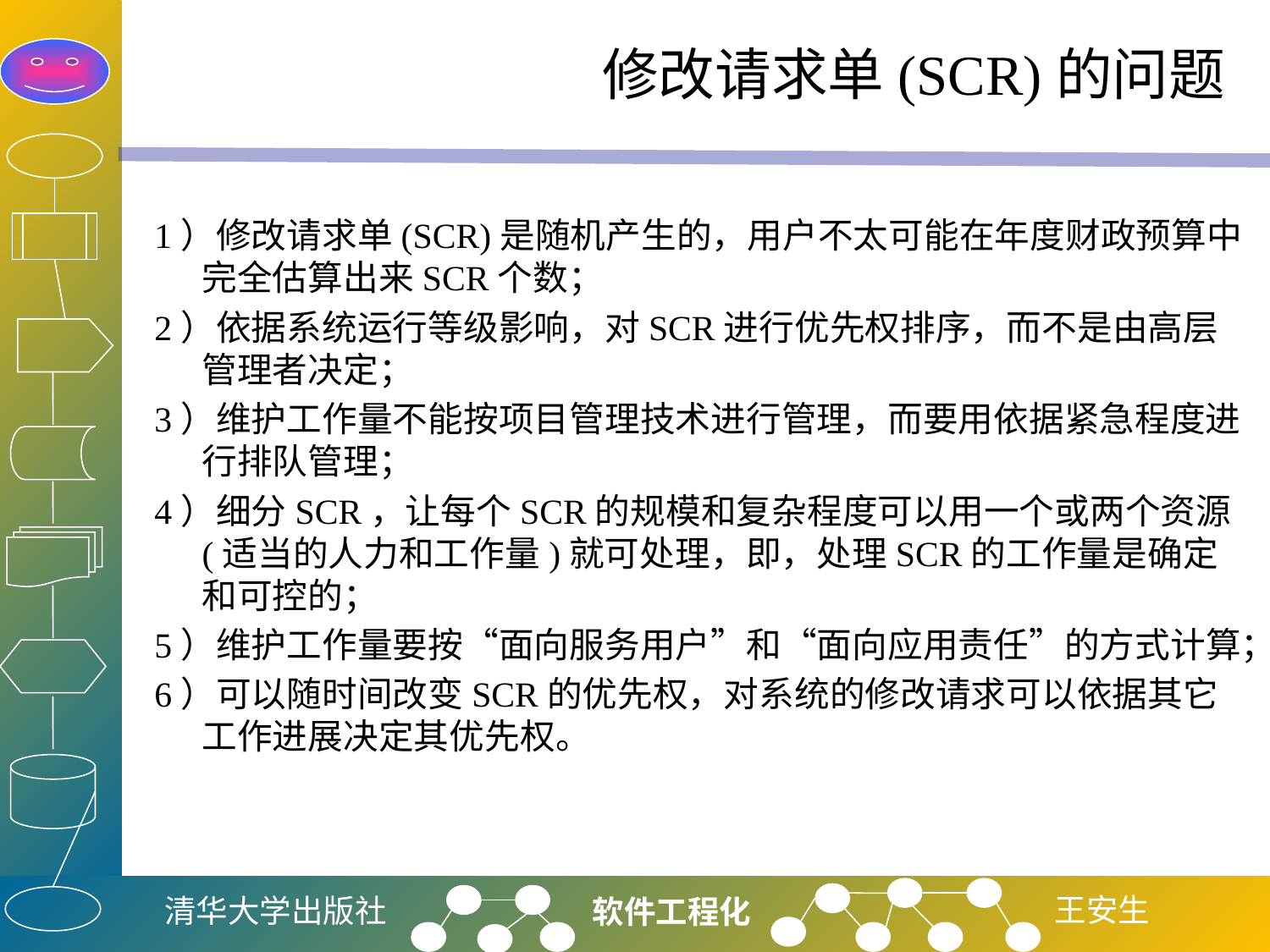

# 修改请求单(SCR)的问题
1）修改请求单(SCR)是随机产生的，用户不太可能在年度财政预算中完全估算出来SCR个数；
2）依据系统运行等级影响，对SCR进行优先权排序，而不是由高层管理者决定；
3）维护工作量不能按项目管理技术进行管理，而要用依据紧急程度进行排队管理；
4）细分SCR，让每个SCR的规模和复杂程度可以用一个或两个资源(适当的人力和工作量)就可处理，即，处理SCR的工作量是确定和可控的；
5）维护工作量要按“面向服务用户”和“面向应用责任”的方式计算；
6）可以随时间改变SCR的优先权，对系统的修改请求可以依据其它工作进展决定其优先权。